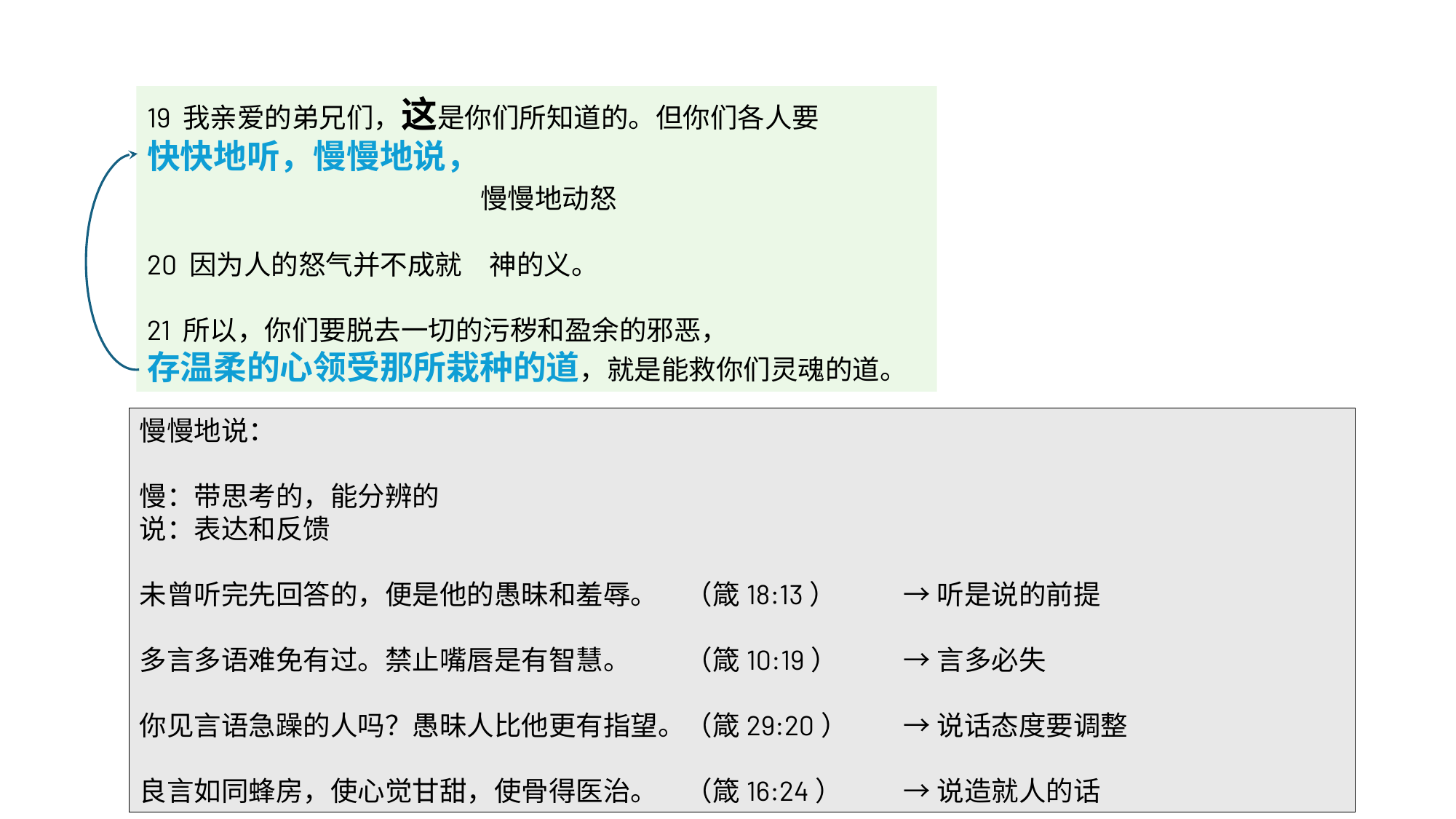

19 我亲爱的弟兄们，这是你们所知道的。但你们各人要
快快地听，慢慢地说，
		              慢慢地动怒

20 因为人的怒气并不成就　神的义。

21 所以，你们要脱去一切的污秽和盈余的邪恶，
存温柔的心领受那所栽种的道，就是能救你们灵魂的道。

慢慢地说：

慢：带思考的，能分辨的
说：表达和反馈

未曾听完先回答的，便是他的愚昧和羞辱。	（箴18:13） 	→ 听是说的前提

多言多语难免有过。禁止嘴唇是有智慧。	（箴10:19）	→ 言多必失

你见言语急躁的人吗？愚昧人比他更有指望。（箴29:20）	→ 说话态度要调整

良言如同蜂房，使心觉甘甜，使骨得医治。	（箴16:24） 	→ 说造就人的话